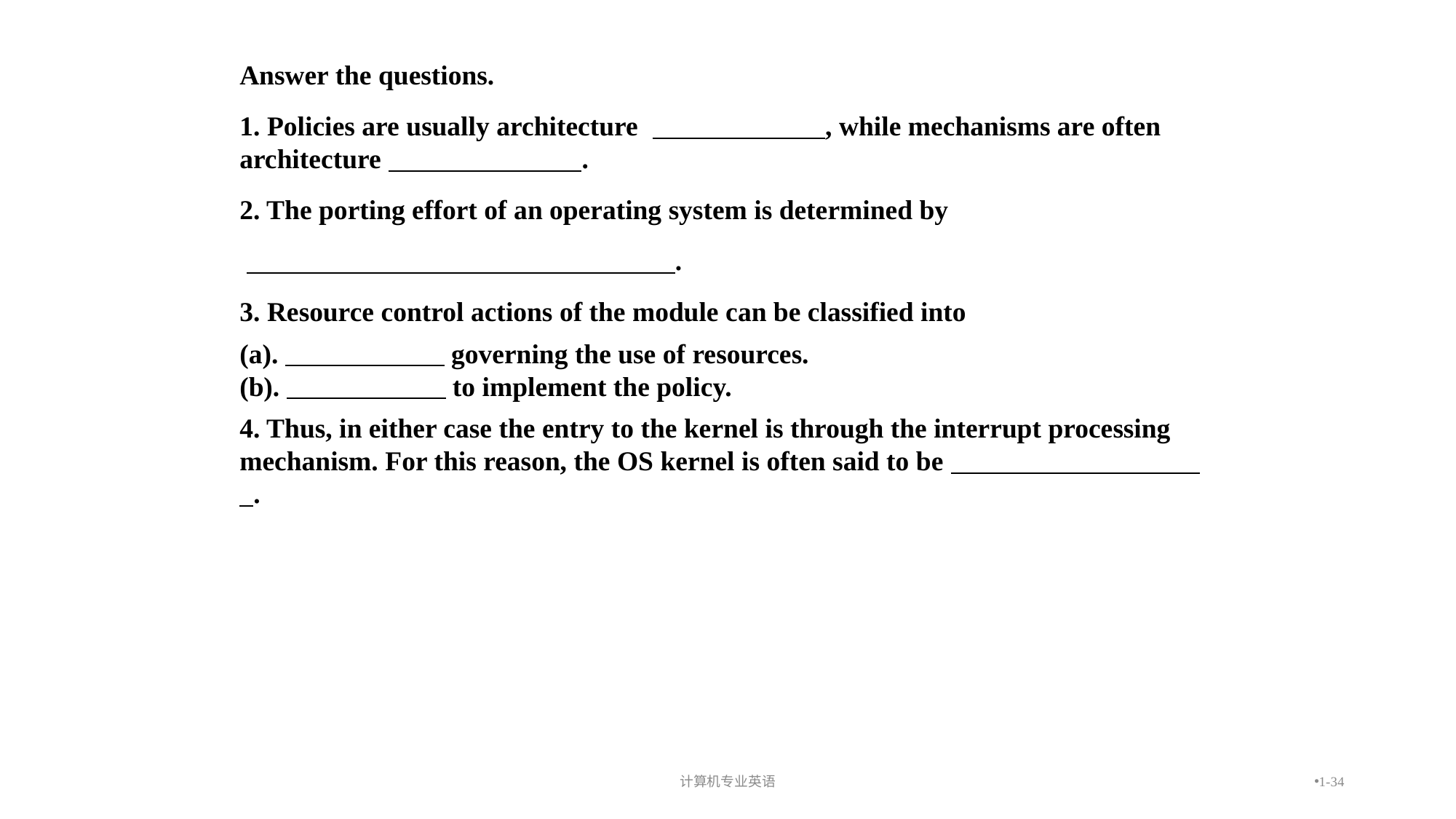

计算机专业英语
1-34
Answer the questions.
1. Policies are usually architecture                           , while mechanisms are often architecture                             .
2. The porting effort of an operating system is determined by
                                                               .
3. Resource control actions of the module can be classified into
(a).                         governing the use of resources.
(b).                         to implement the policy.
4. Thus, in either case the entry to the kernel is through the interrupt processing mechanism. For this reason, the OS kernel is often said to be                                        .